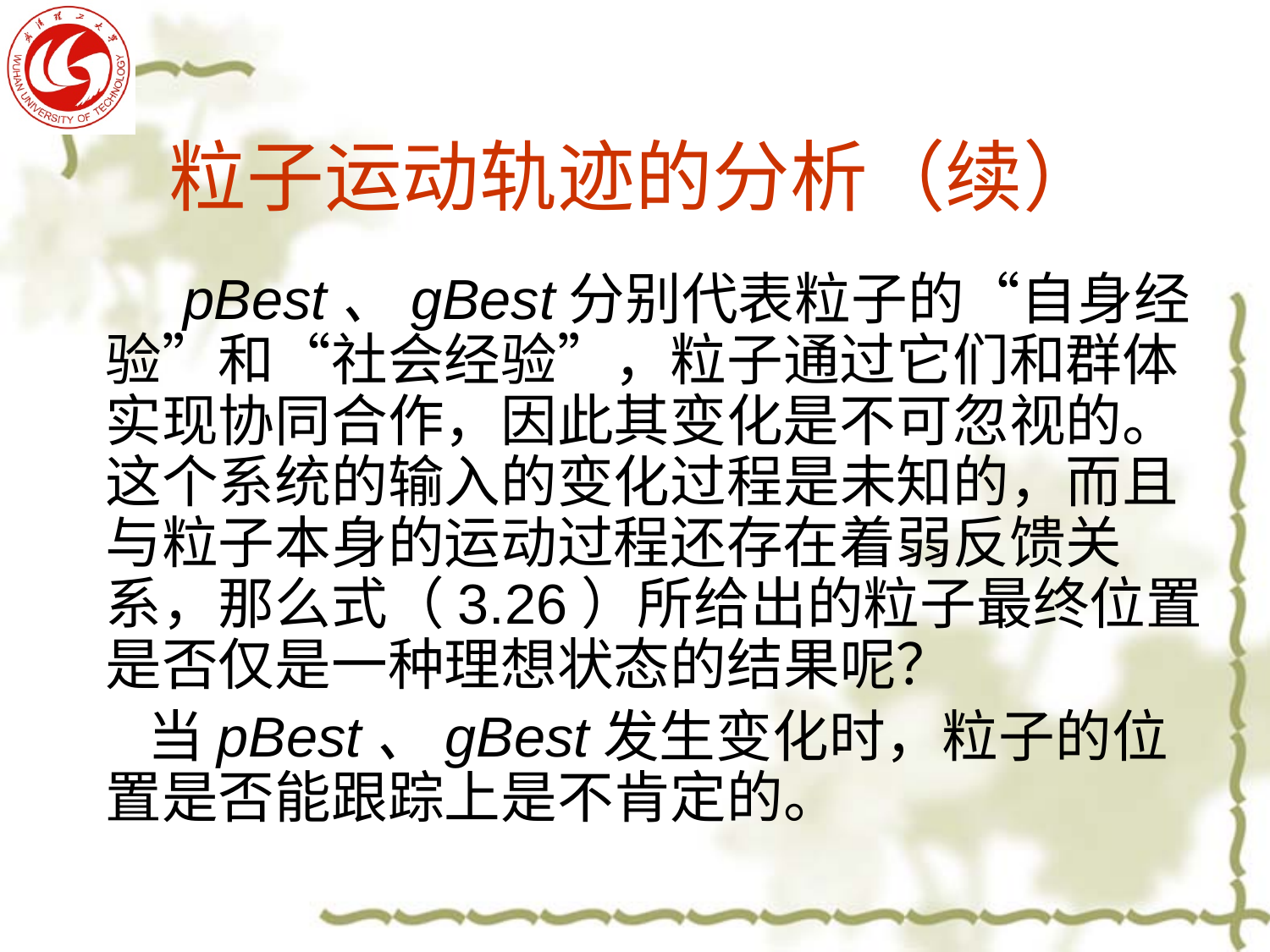

# 粒子运动轨迹的分析（续）
        pBest、gBest分别代表粒子的“自身经验”和“社会经验”，粒子通过它们和群体实现协同合作，因此其变化是不可忽视的。这个系统的输入的变化过程是未知的，而且与粒子本身的运动过程还存在着弱反馈关系，那么式（3.26）所给出的粒子最终位置是否仅是一种理想状态的结果呢？
      当pBest、gBest发生变化时，粒子的位置是否能跟踪上是不肯定的。